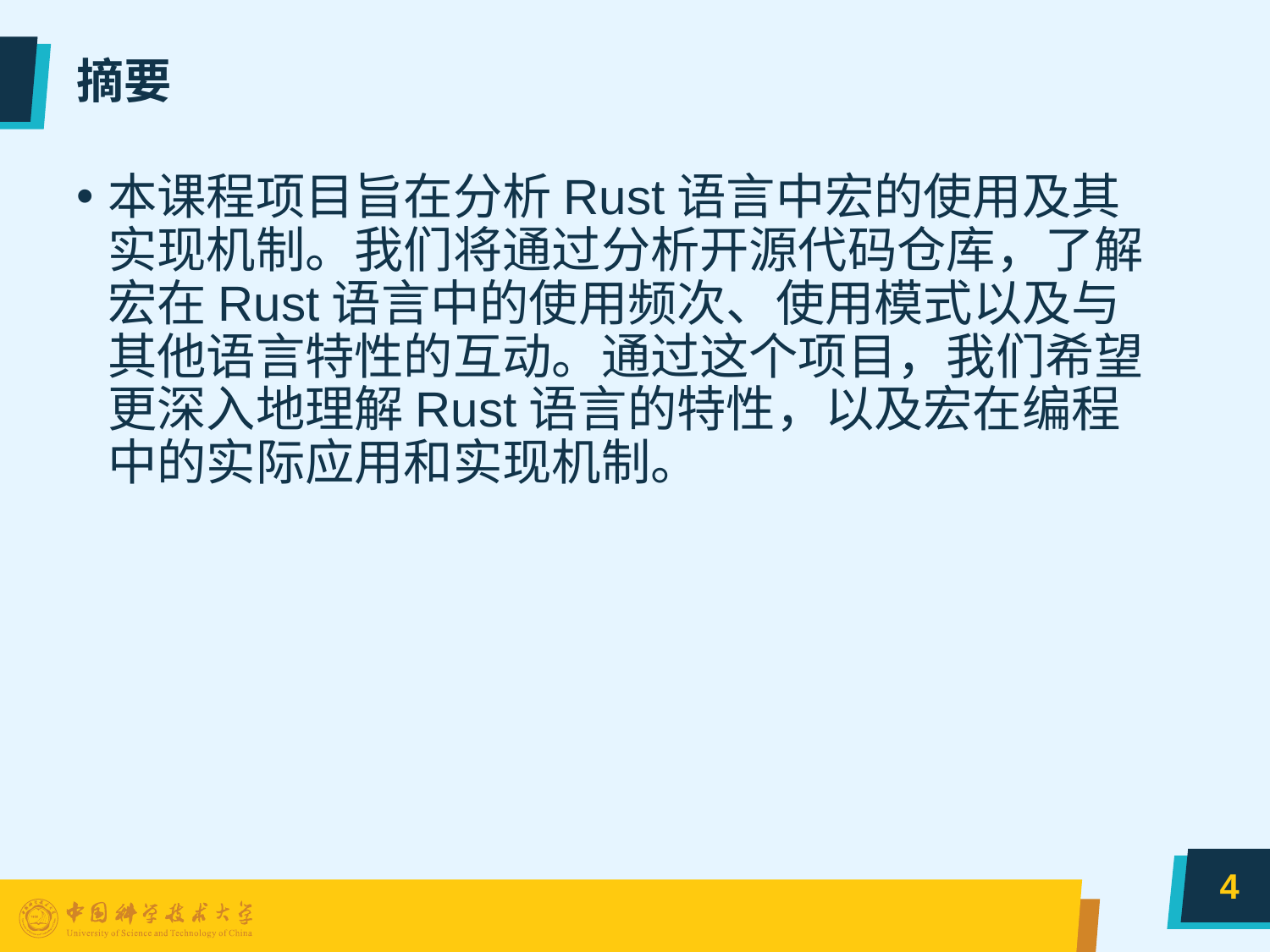

# 摘要
本课程项目旨在分析Rust语言中宏的使用及其实现机制。我们将通过分析开源代码仓库，了解宏在Rust语言中的使用频次、使用模式以及与其他语言特性的互动。通过这个项目，我们希望更深入地理解Rust语言的特性，以及宏在编程中的实际应用和实现机制。
4